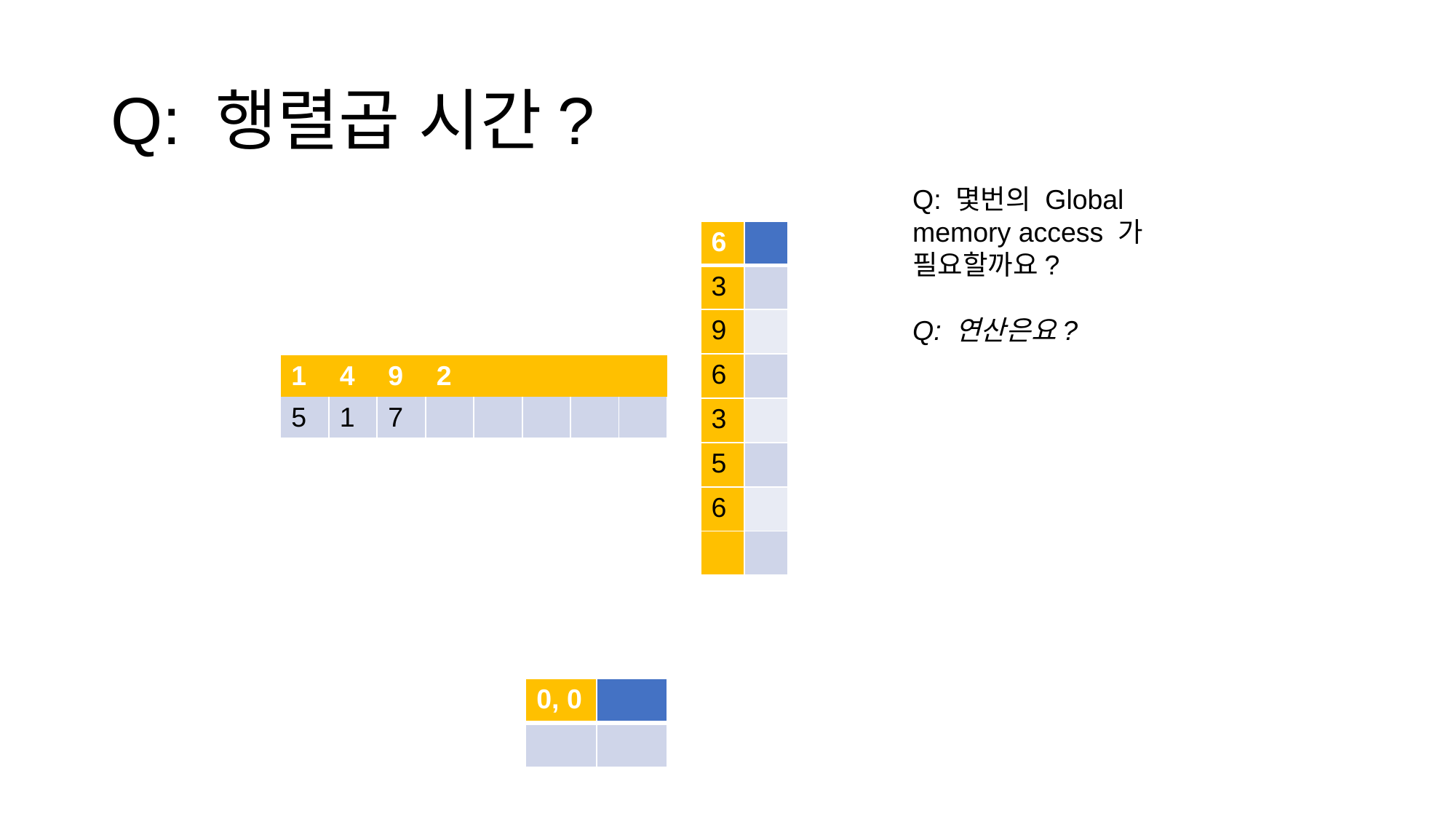

# Q: 행렬곱 시간?
Q: 몇번의 Global memory access 가 필요할까요?

Q: 연산은요?
| 6 |  |
| --- | --- |
| 3 |  |
| 9 |  |
| 6 |  |
| 3 |  |
| 5 |  |
| 6 |  |
|  |  |
| 1 | 4 | 9 | 2 |  |  |  |  |
| --- | --- | --- | --- | --- | --- | --- | --- |
| 5 | 1 | 7 |  |  |  |  |  |
| 0, 0 |  |
| --- | --- |
|  |  |